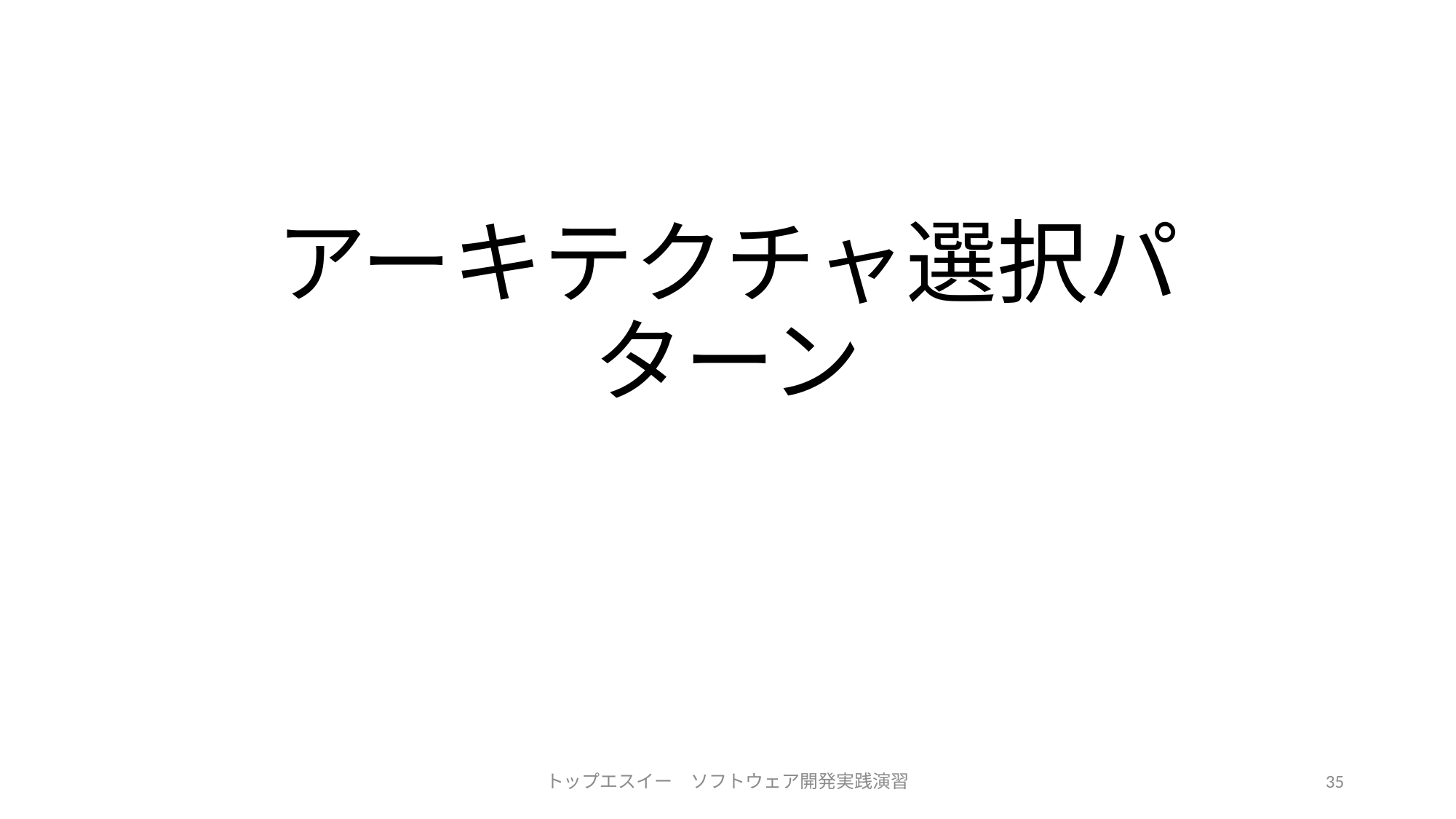

# アーキテクチャ選択パターン
トップエスイー　ソフトウェア開発実践演習
35